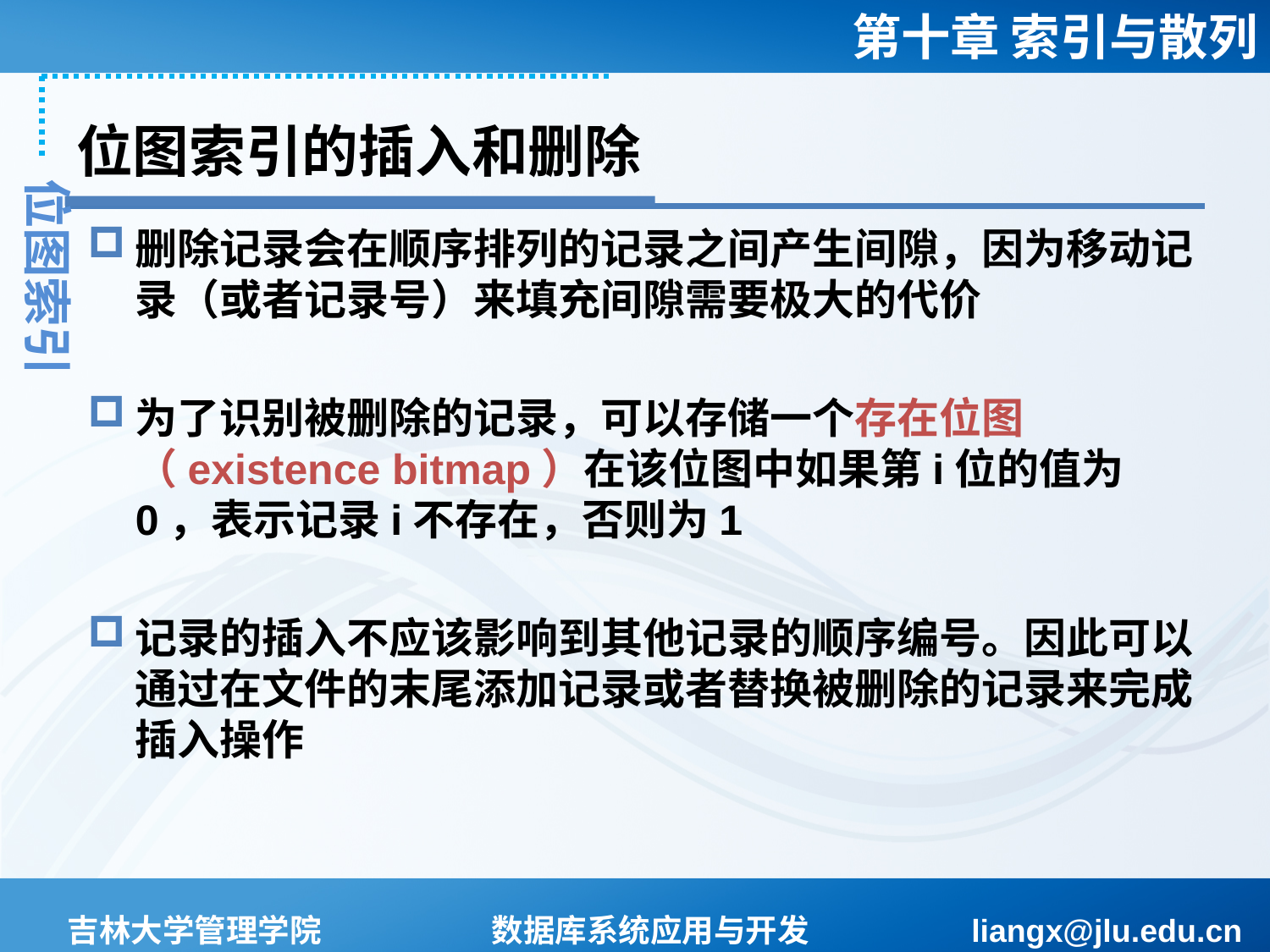

# 位图索引的插入和删除
位图索引

删除记录会在顺序排列的记录之间产生间隙，因为移动记录（或者记录号）来填充间隙需要极大的代价

为了识别被删除的记录，可以存储一个存在位图（existence bitmap）在该位图中如果第i位的值为0，表示记录i不存在，否则为1

记录的插入不应该影响到其他记录的顺序编号。因此可以通过在文件的末尾添加记录或者替换被删除的记录来完成插入操作